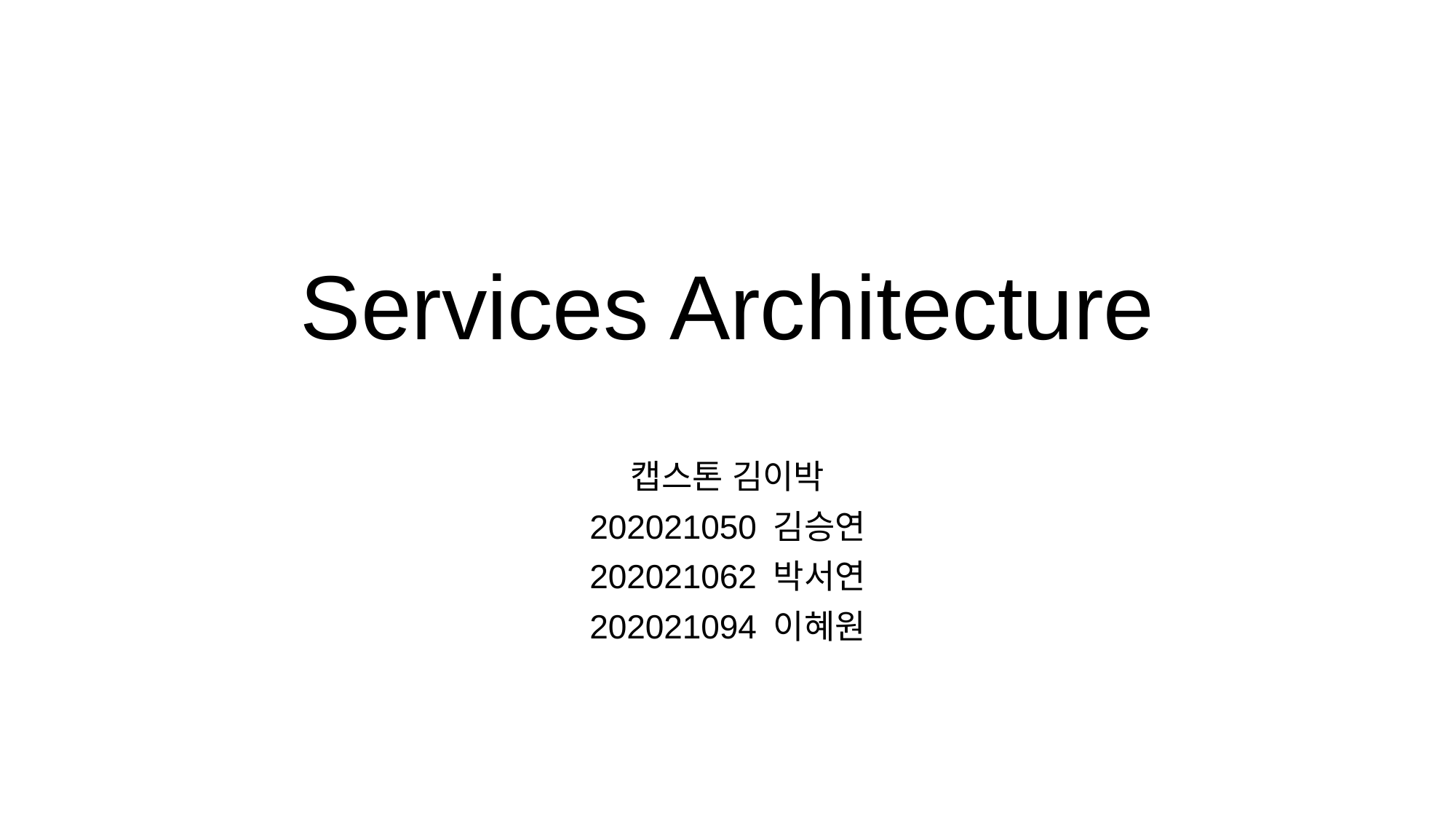

# Services Architecture
캡스톤 김이박
202021050 김승연
202021062 박서연
202021094 이혜원